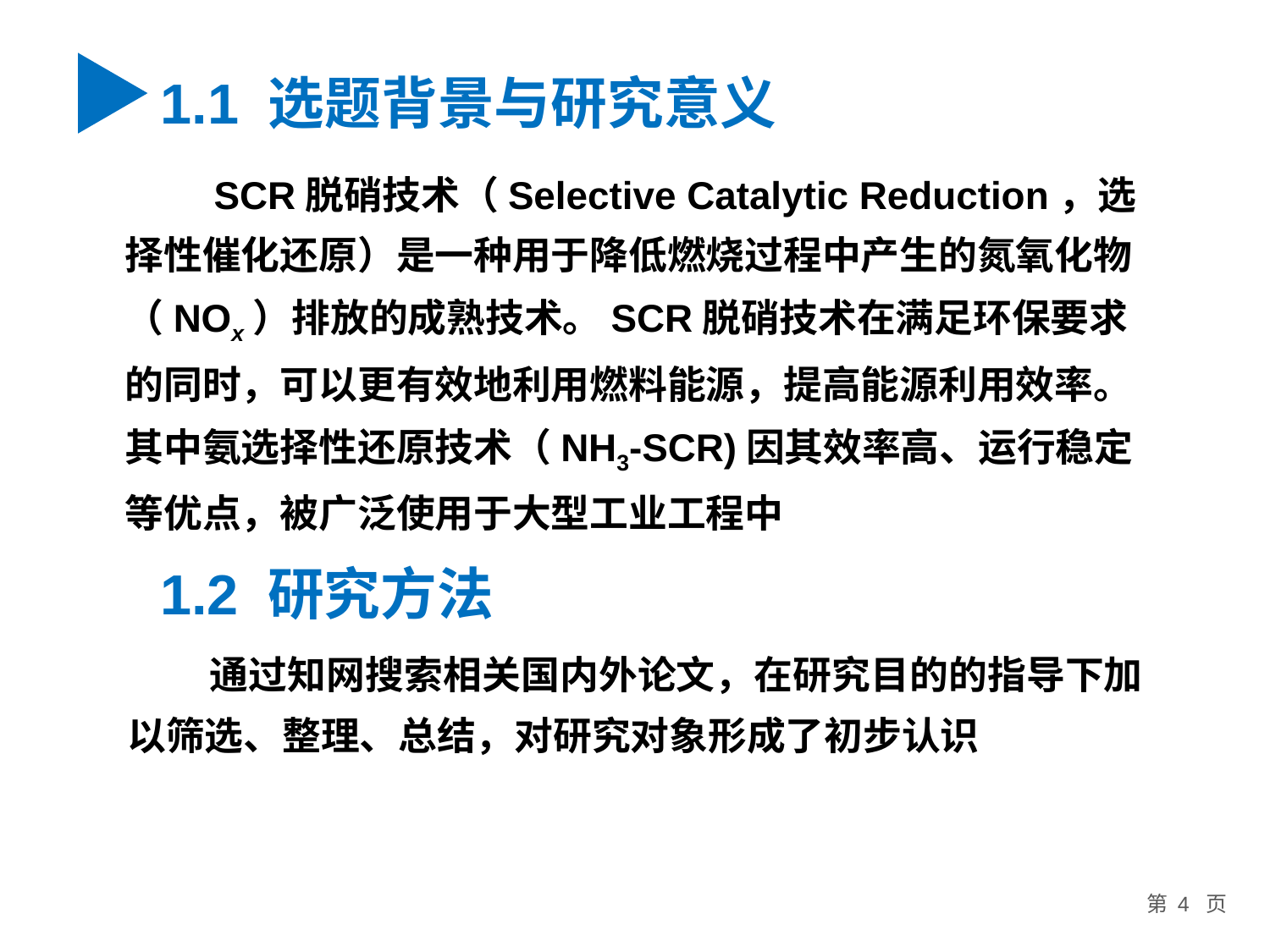

1.1 选题背景与研究意义
         SCR脱硝技术（Selective Catalytic Reduction，选择性催化还原）是一种用于降低燃烧过程中产生的氮氧化物（NOx）排放的成熟技术。SCR脱硝技术在满足环保要求的同时，可以更有效地利用燃料能源，提高能源利用效率。其中氨选择性还原技术（NH3-SCR)因其效率高、运行稳定等优点，被广泛使用于大型工业工程中

1.2 研究方法
        通过知网搜索相关国内外论文，在研究目的的指导下加以筛选、整理、总结，对研究对象形成了初步认识